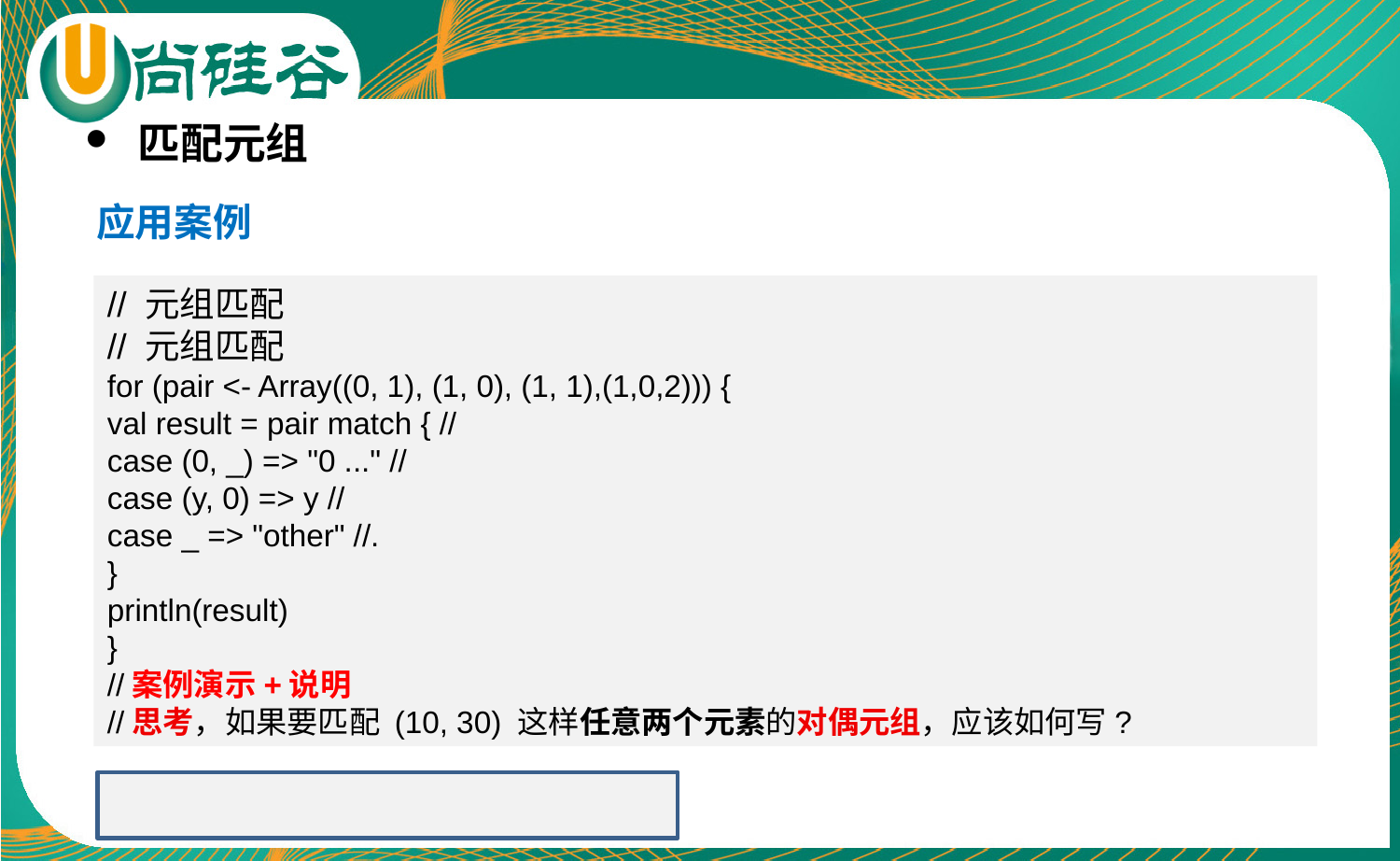

匹配元组

应用案例

// 元组匹配
// 元组匹配
for (pair <- Array((0, 1), (1, 0), (1, 1),(1,0,2))) {
val result = pair match { //
case (0, _) => "0 ..." //
case (y, 0) => y //
case _ => "other" //.
}
println(result)
}
//案例演示+说明
//思考，如果要匹配 (10, 30) 这样任意两个元素的对偶元组，应该如何写?
case (x, y) => println("x=" + x + "y=" + y)